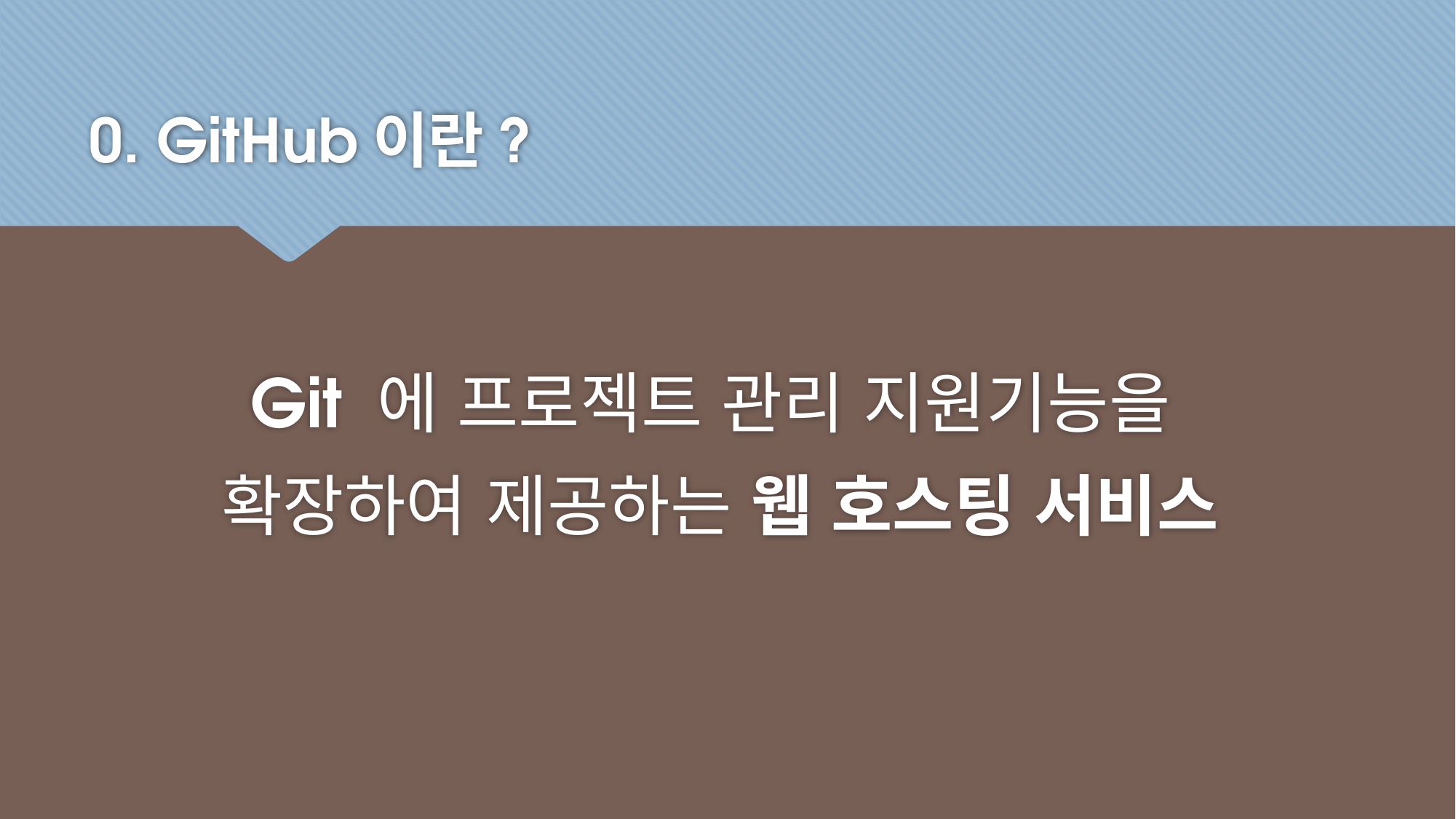

# 0. GitHub이란?
Git 에 프로젝트 관리 지원기능을
확장하여 제공하는 웹 호스팅 서비스